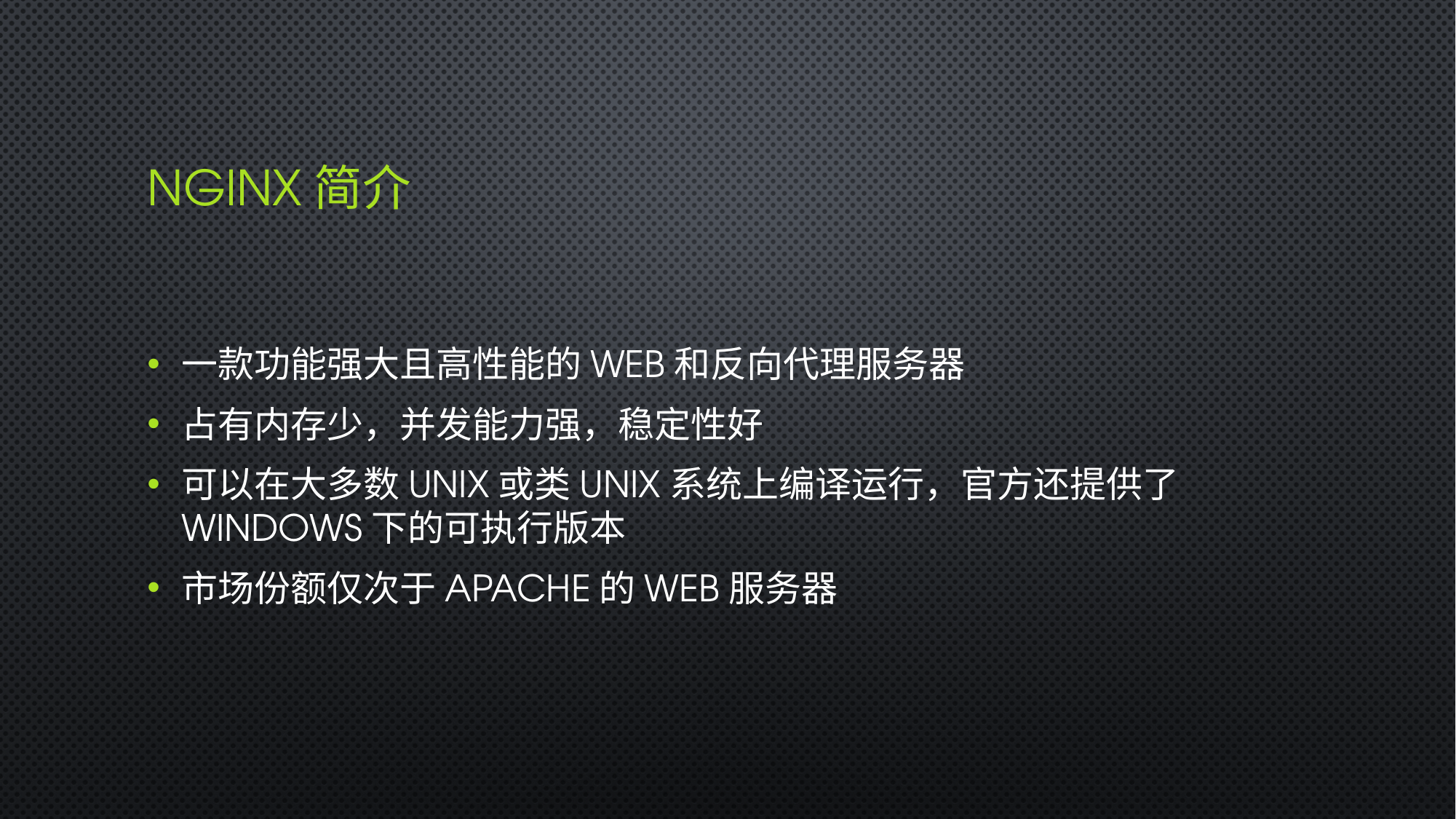

# Nginx简介
一款功能强大且高性能的Web和反向代理服务器
占有内存少，并发能力强，稳定性好
可以在大多数Unix或类Unix系统上编译运行，官方还提供了Windows下的可执行版本
市场份额仅次于Apache的Web服务器